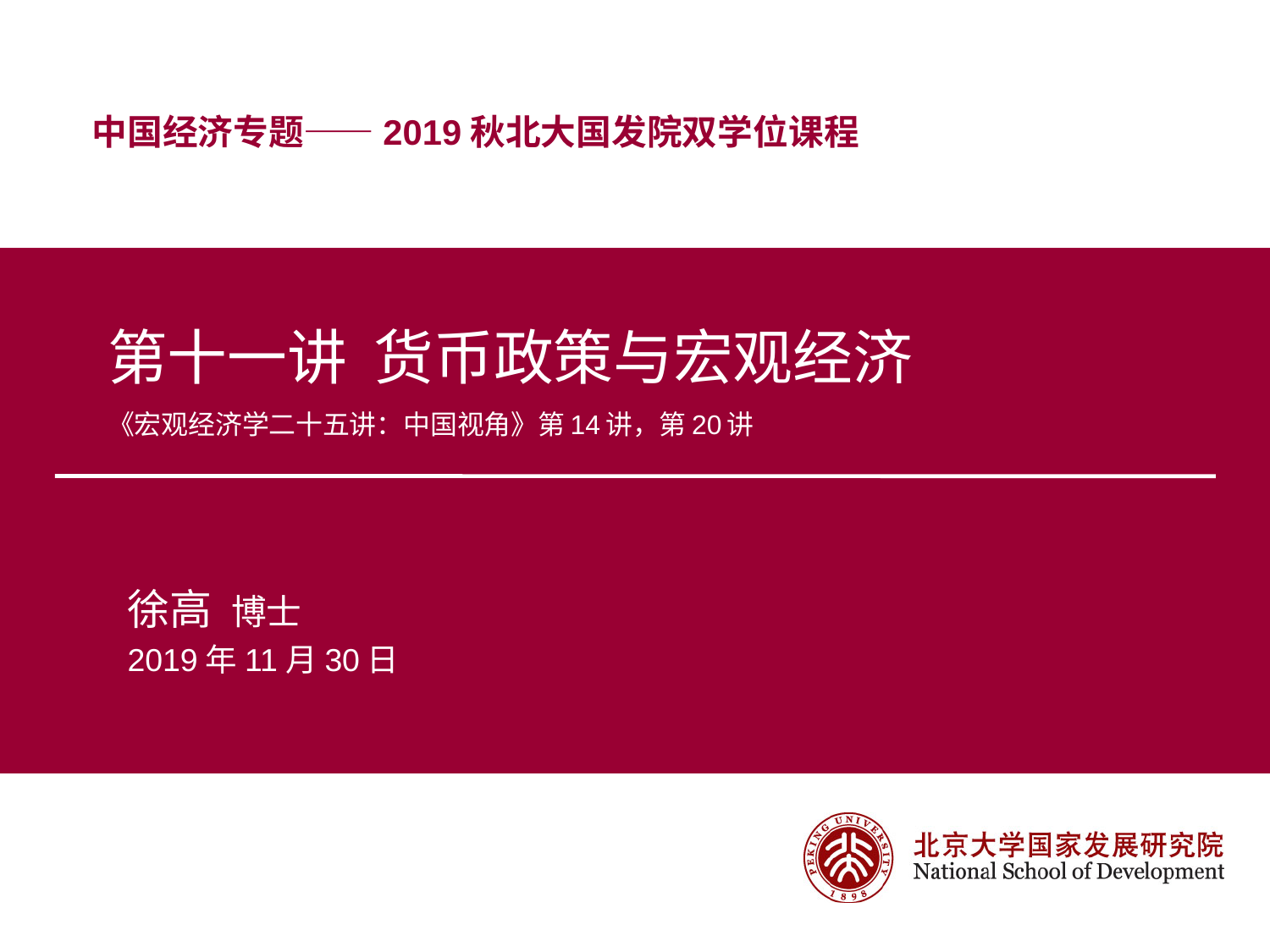

# 第十一讲  货币政策与宏观经济 《宏观经济学二十五讲：中国视角》第14讲，第20讲

徐高  博士
2019年11月30日